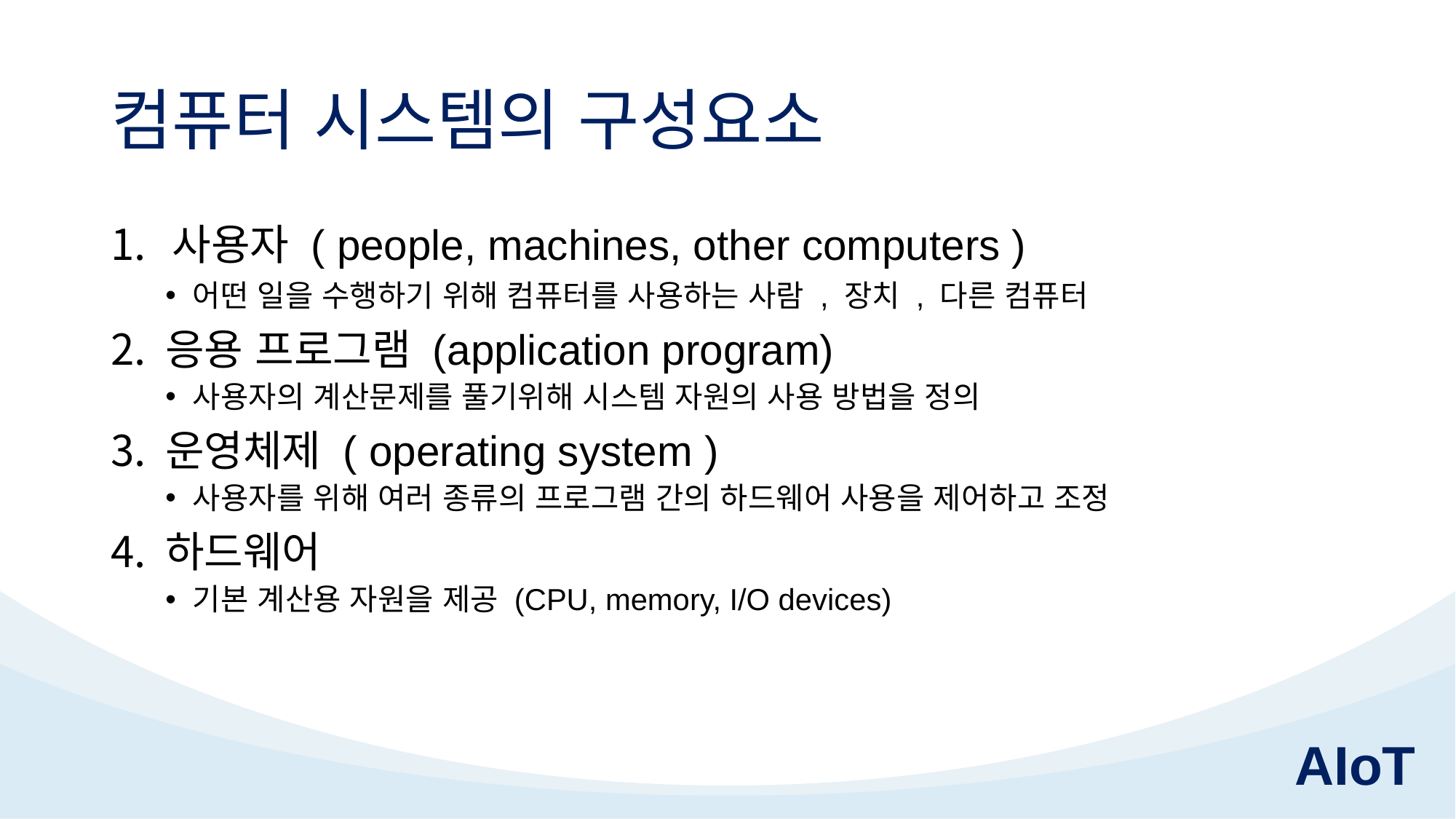

# 컴퓨터 시스템의 구성요소
사용자 ( people, machines, other computers )
어떤 일을 수행하기 위해 컴퓨터를 사용하는 사람 , 장치 , 다른 컴퓨터
응용 프로그램 (application program)
사용자의 계산문제를 풀기위해 시스템 자원의 사용 방법을 정의
운영체제 ( operating system )
사용자를 위해 여러 종류의 프로그램 간의 하드웨어 사용을 제어하고 조정
하드웨어
기본 계산용 자원을 제공 (CPU, memory, I/O devices)